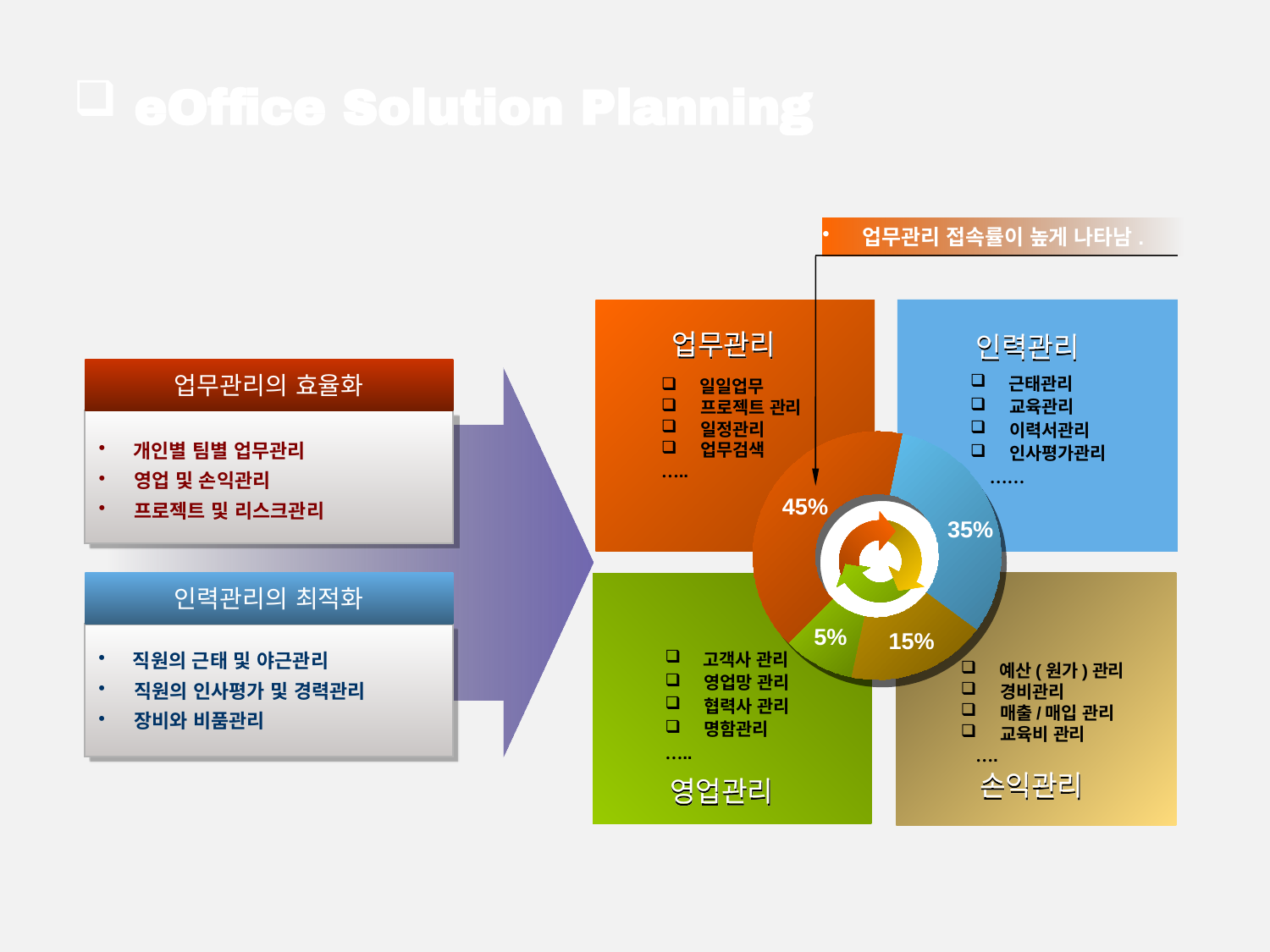

eOffice Solution Planning
 업무관리 접속률이 높게 나타남.

업무관리
인력관리
업무관리의 효율화
 근태관리
 교육관리
 이력서관리
 인사평가관리
    ……

 일일업무
 프로젝트 관리
 일정관리
 업무검색
…..
 개인별 팀별 업무관리
 영업 및 손익관리
 프로젝트 및 리스크관리

45%
35%

인력관리의 최적화

5%
15%

 직원의 근태 및 야근관리
 직원의 인사평가 및 경력관리
 장비와 비품관리

 고객사 관리
 영업망 관리
 협력사 관리
 명함관리
…..

 예산(원가)관리
 경비관리
 매출/매입 관리
 교육비 관리
   ….
손익관리
영업관리